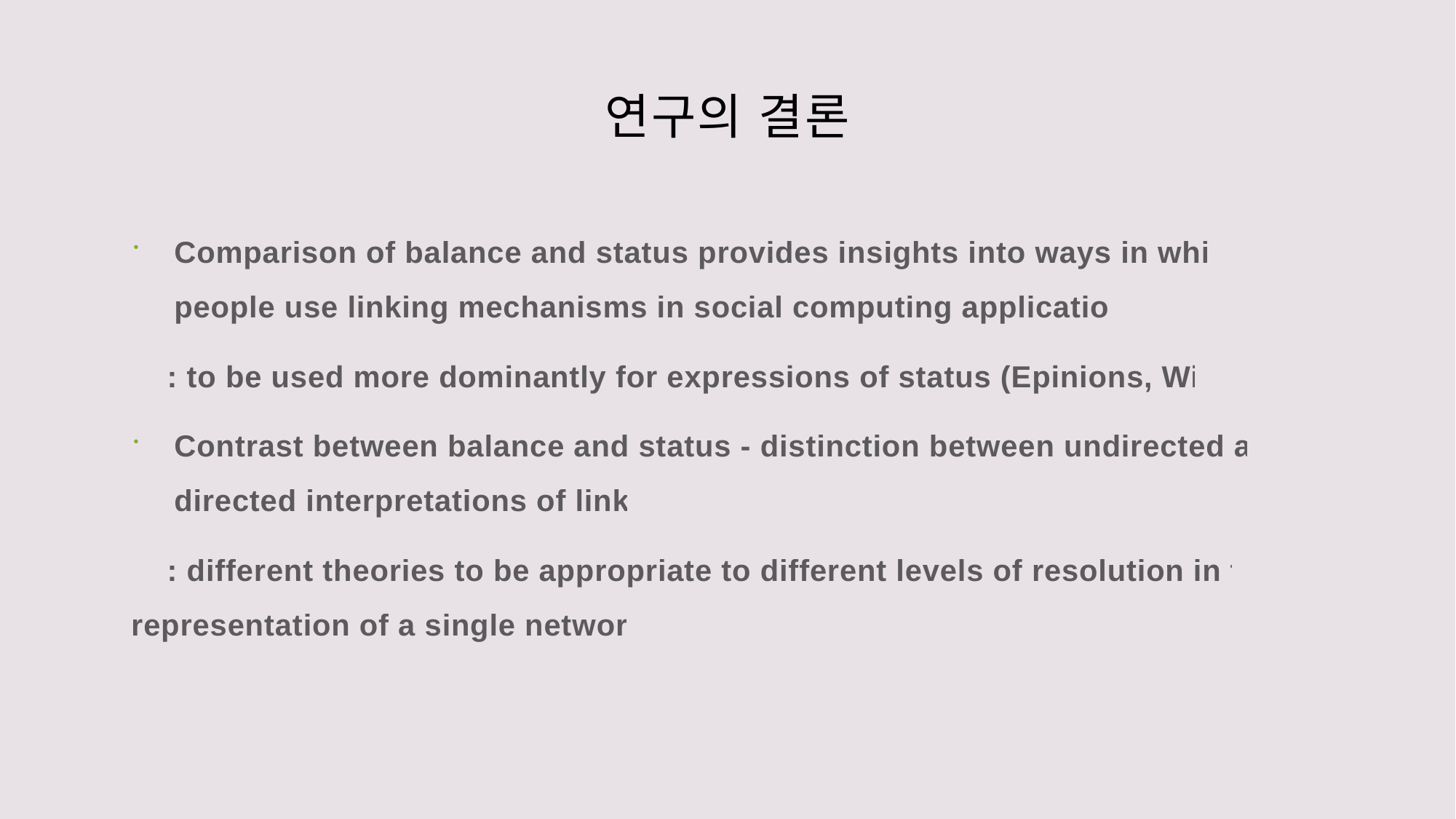

# 연구의 결론
Comparison of balance and status provides insights into ways in which people use linking mechanisms in social computing applications
    : to be used more dominantly for expressions of status (Epinions, Wiki)
Contrast between balance and status - distinction between undirected and directed interpretations of links
    : different theories to be appropriate to different levels of resolution in the representation of a single network